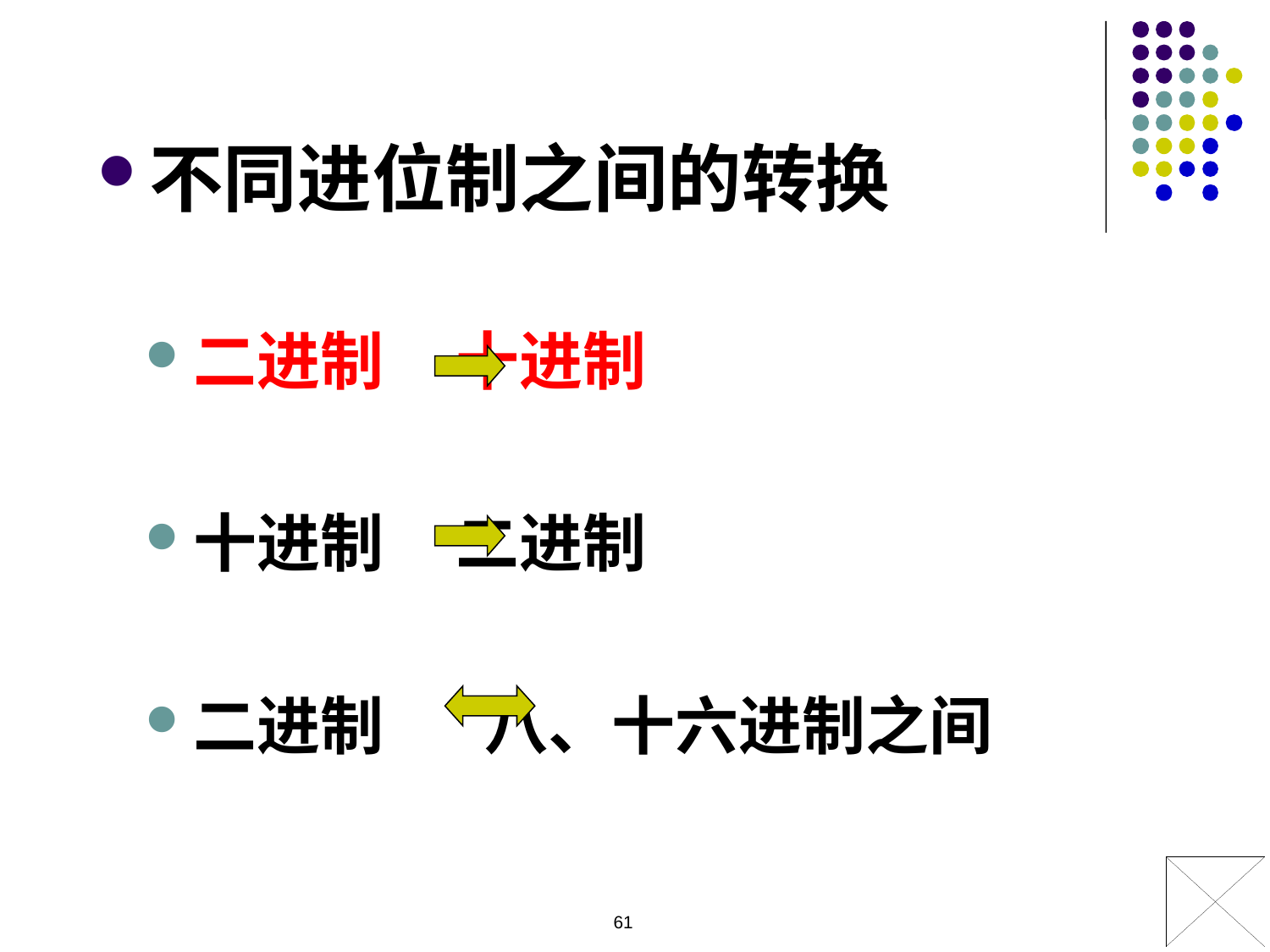

不同进位制之间的转换

二进制     十进制

十进制     二进制

二进制       八、十六进制之间

61